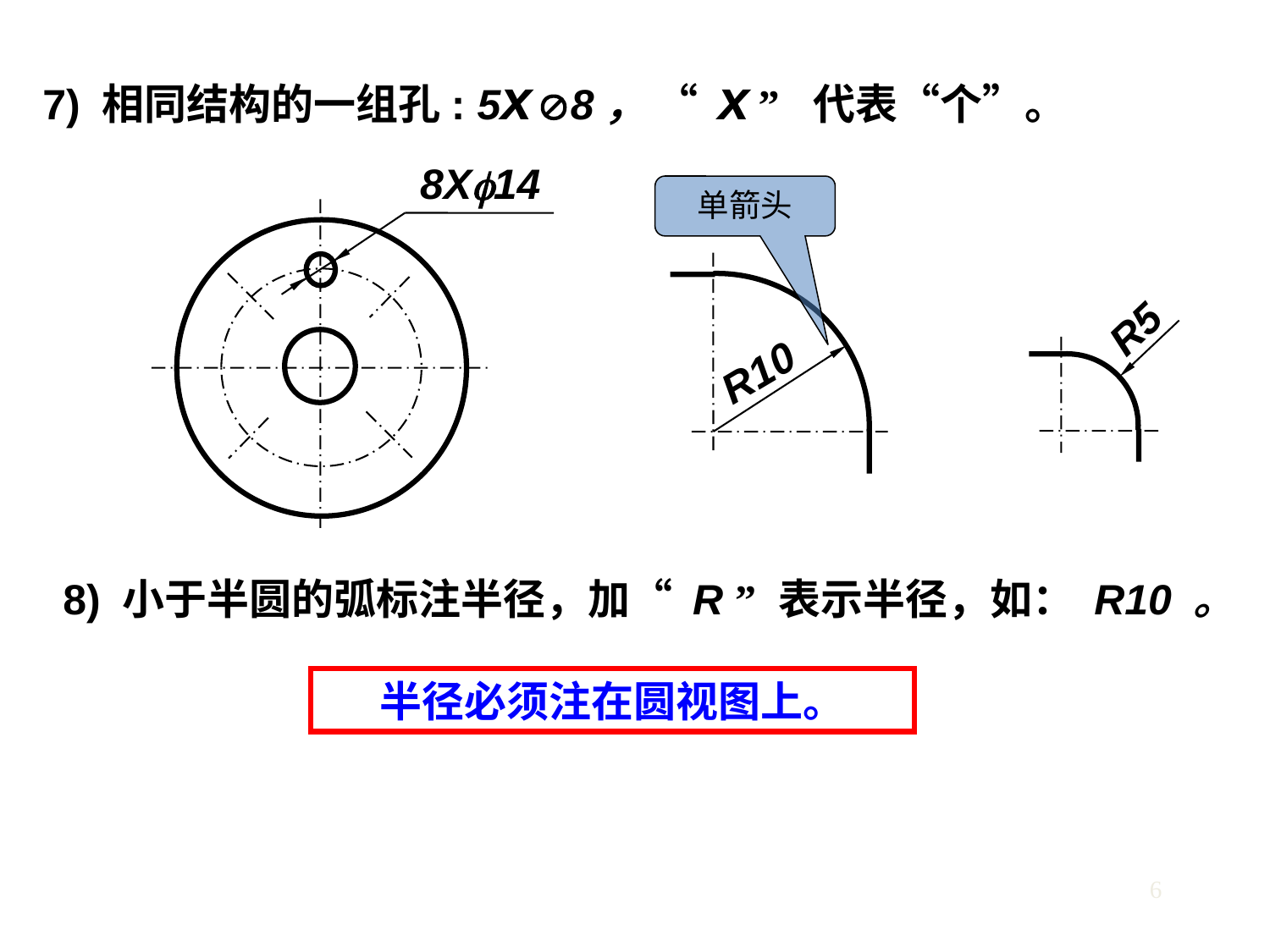

7) 相同结构的一组孔: 5x ∅8， “ x ”  代表“个”。
8Xφ14
单箭头

R5

R10

8) 小于半圆的弧标注半径，加“ R ” 表示半径，如： R10 。
半径必须注在圆视图上。
6